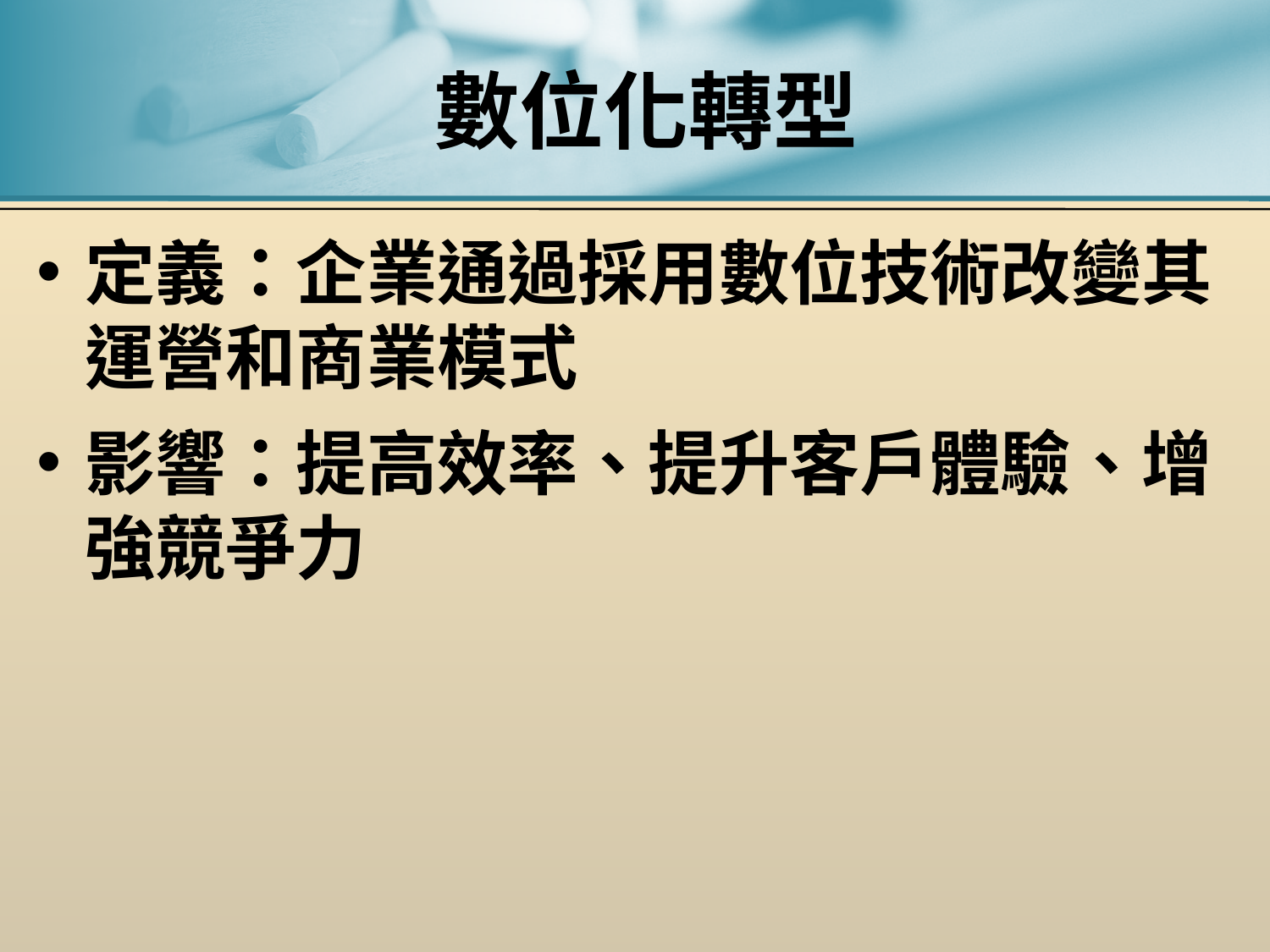

# 數位化轉型
定義：企業通過採用數位技術改變其運營和商業模式
影響：提高效率、提升客戶體驗、增強競爭力